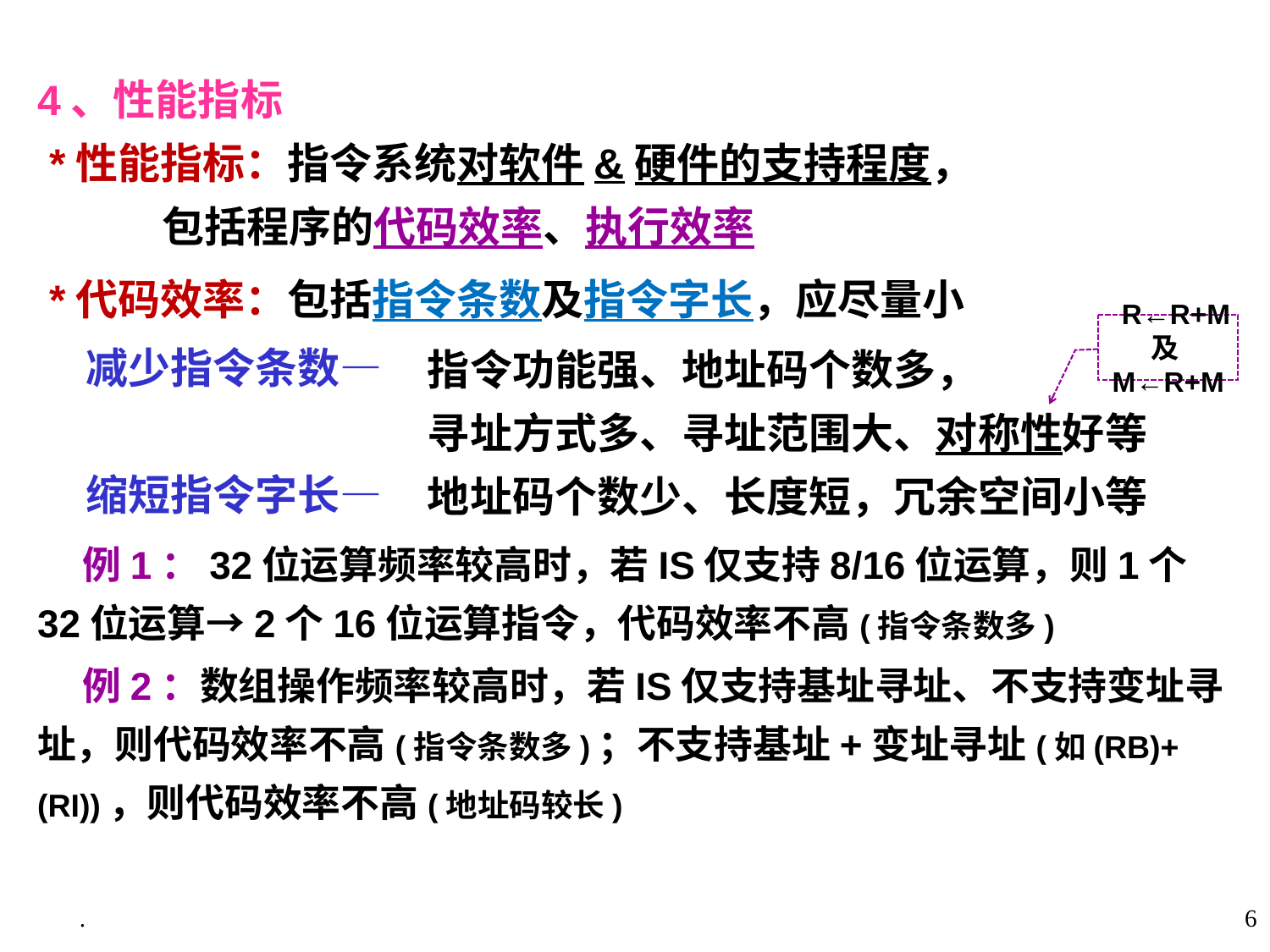

4、性能指标
 *性能指标：指令系统对软件&硬件的支持程度，
            包括程序的代码效率、执行效率
 *代码效率：包括指令条数及指令字长，应尽量小
    减少指令条数—

    缩短指令字长—
  R←R+M
及M←R+M
指令功能强、地址码个数多，
寻址方式多、寻址范围大、对称性好等
地址码个数少、长度短，冗余空间小等
    例1：32位运算频率较高时，若IS仅支持8/16位运算，则1个32位运算→2个16位运算指令，代码效率不高(指令条数多)
    例2：数组操作频率较高时，若IS仅支持基址寻址、不支持变址寻址，则代码效率不高(指令条数多)；不支持基址+变址寻址(如(RB)+(RI))，则代码效率不高(地址码较长)
.
6